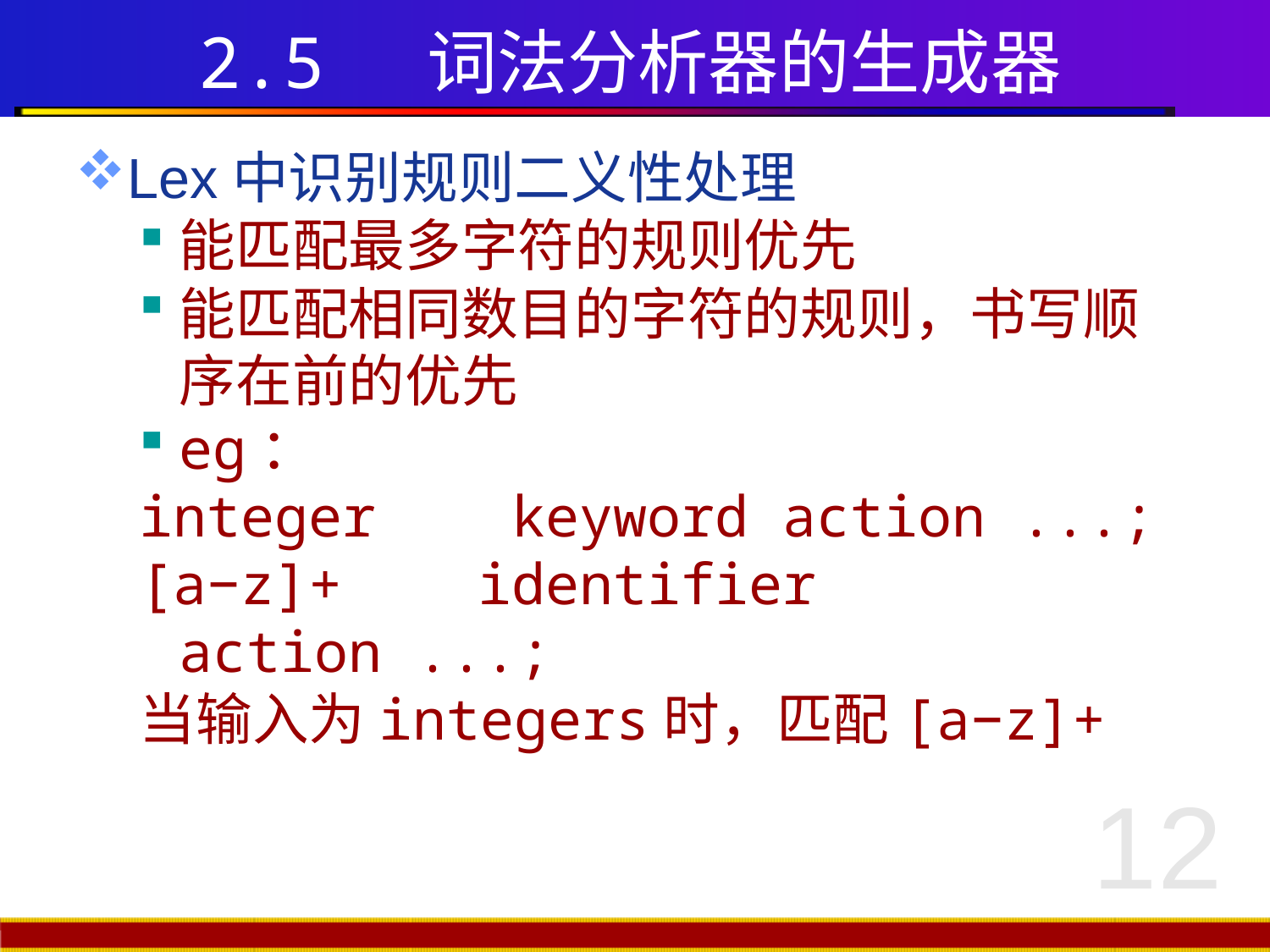

# 2.5  词法分析器的生成器
Lex中识别规则二义性处理
能匹配最多字符的规则优先
能匹配相同数目的字符的规则，书写顺序在前的优先
eg：
integer    keyword action ...;
[a−z]+    identifier action ...;
当输入为integers时，匹配[a−z]+

12